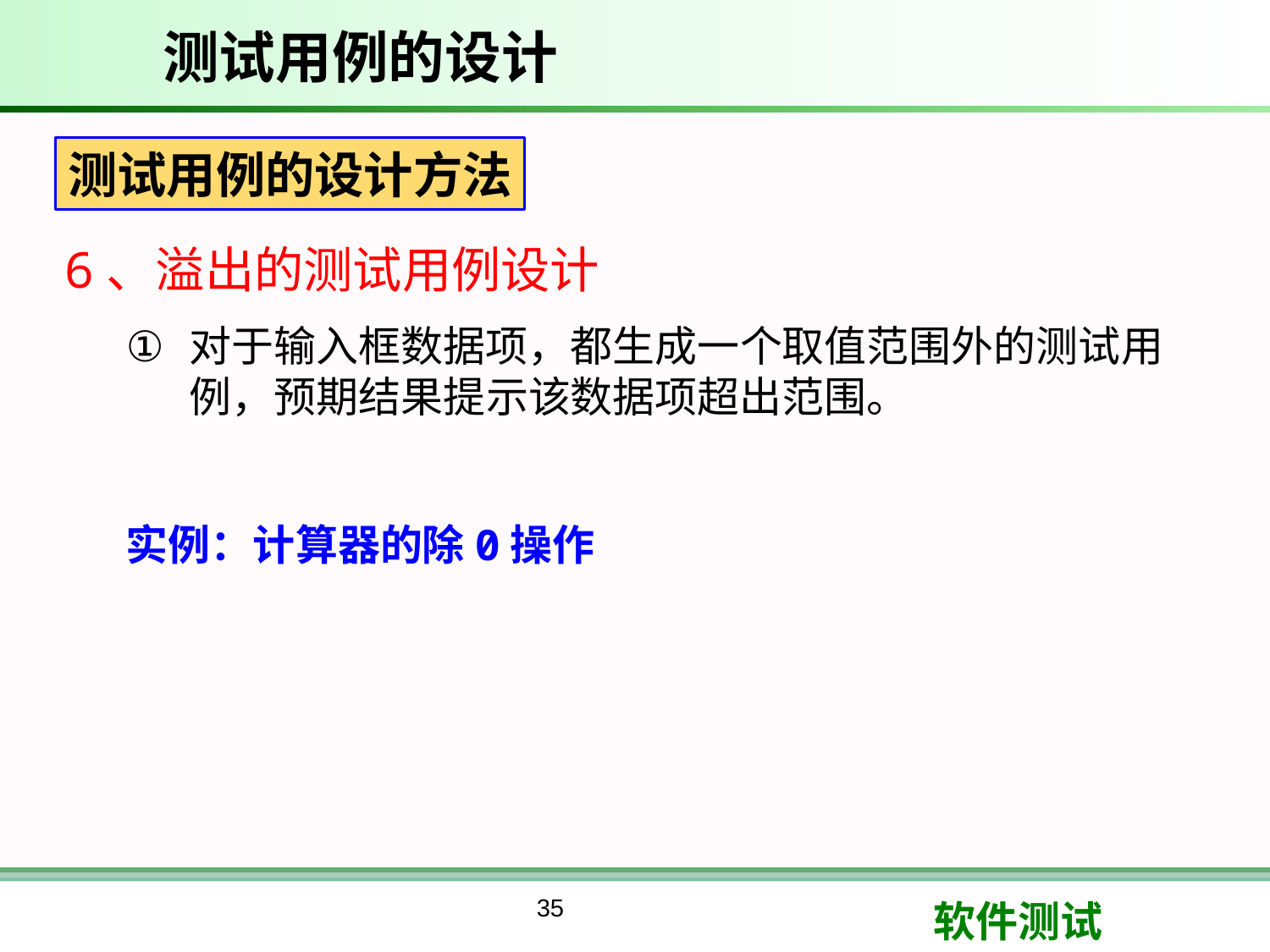

# 测试用例的设计
测试用例的设计方法
6、溢出的测试用例设计
对于输入框数据项，都生成一个取值范围外的测试用例，预期结果提示该数据项超出范围。

实例：计算器的除0操作

35